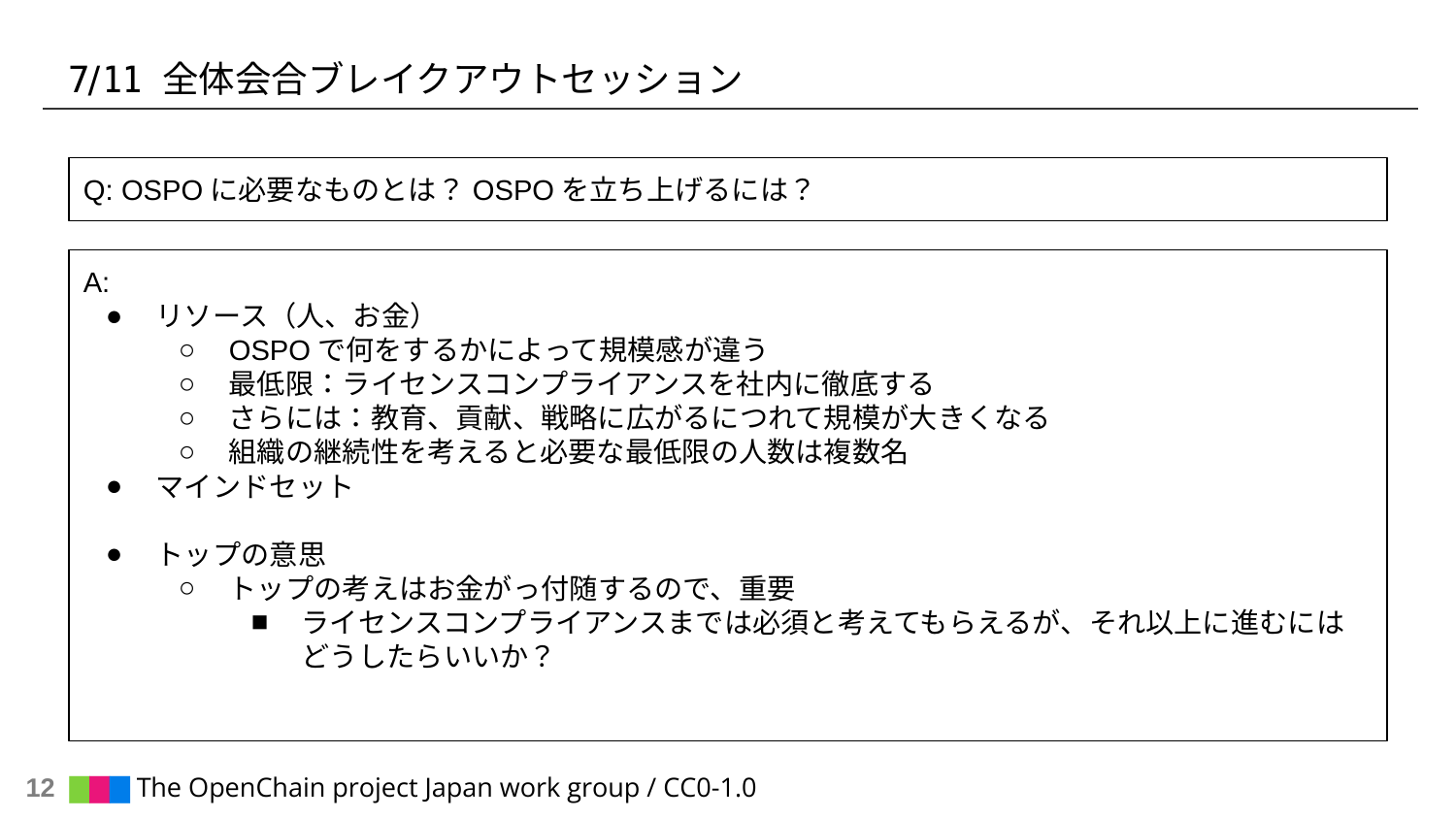

# 7/11 全体会合ブレイクアウトセッション
Q: OSPOに必要なものとは？OSPOを立ち上げるには？
A:
リソース（人、お金）
OSPOで何をするかによって規模感が違う
最低限：ライセンスコンプライアンスを社内に徹底する
さらには：教育、貢献、戦略に広がるにつれて規模が大きくなる
組織の継続性を考えると必要な最低限の人数は複数名
マインドセット

トップの意思
トップの考えはお金がっ付随するので、重要
ライセンスコンプライアンスまでは必須と考えてもらえるが、それ以上に進むにはどうしたらいいか？